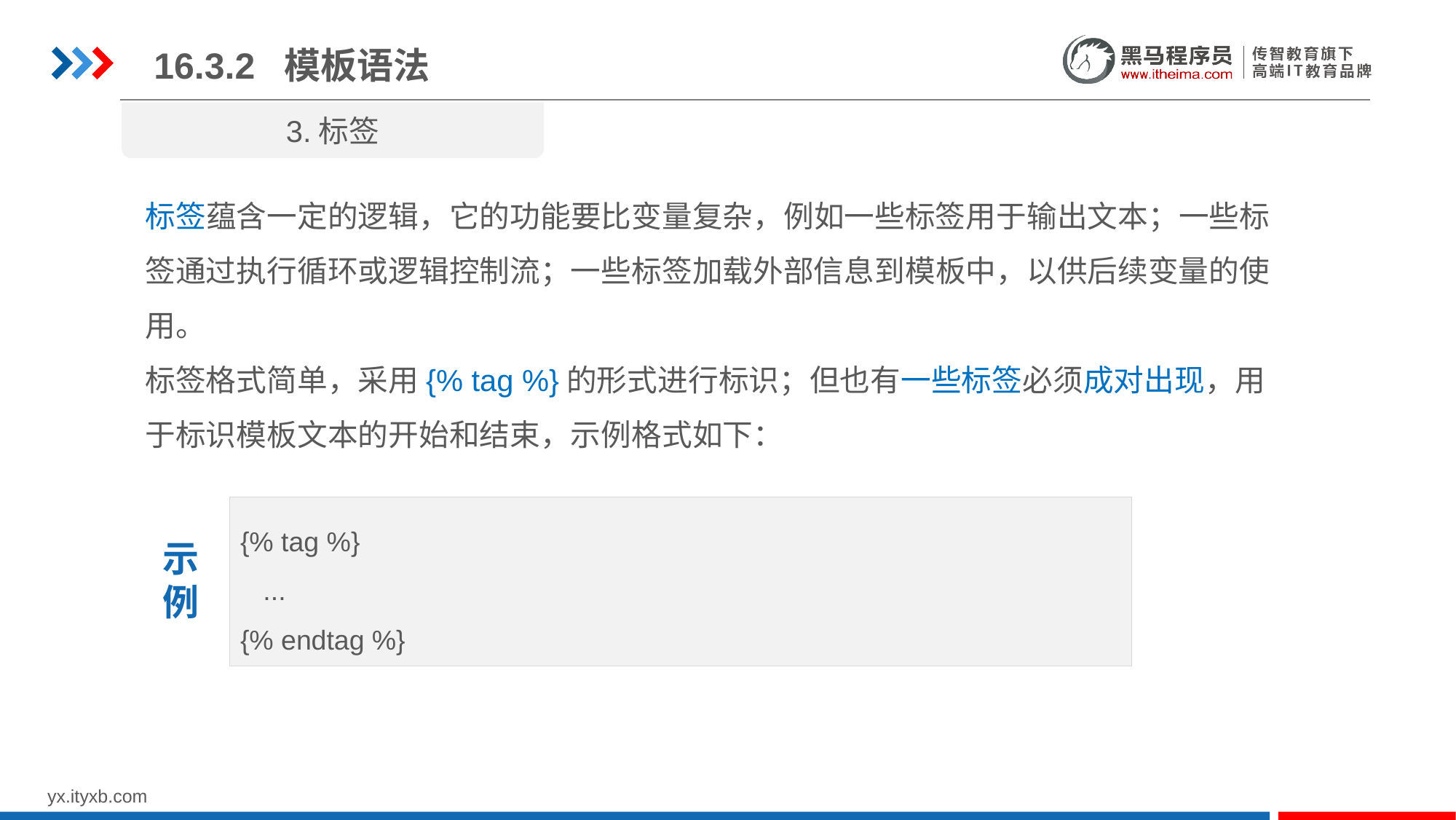

16.3.2  模板语法

3.标签
标签蕴含一定的逻辑，它的功能要比变量复杂，例如一些标签用于输出文本；一些标签通过执行循环或逻辑控制流；一些标签加载外部信息到模板中，以供后续变量的使用。
标签格式简单，采用{% tag %}的形式进行标识；但也有一些标签必须成对出现，用于标识模板文本的开始和结束，示例格式如下：
{% tag %}
   ...
{% endtag %}
示
例